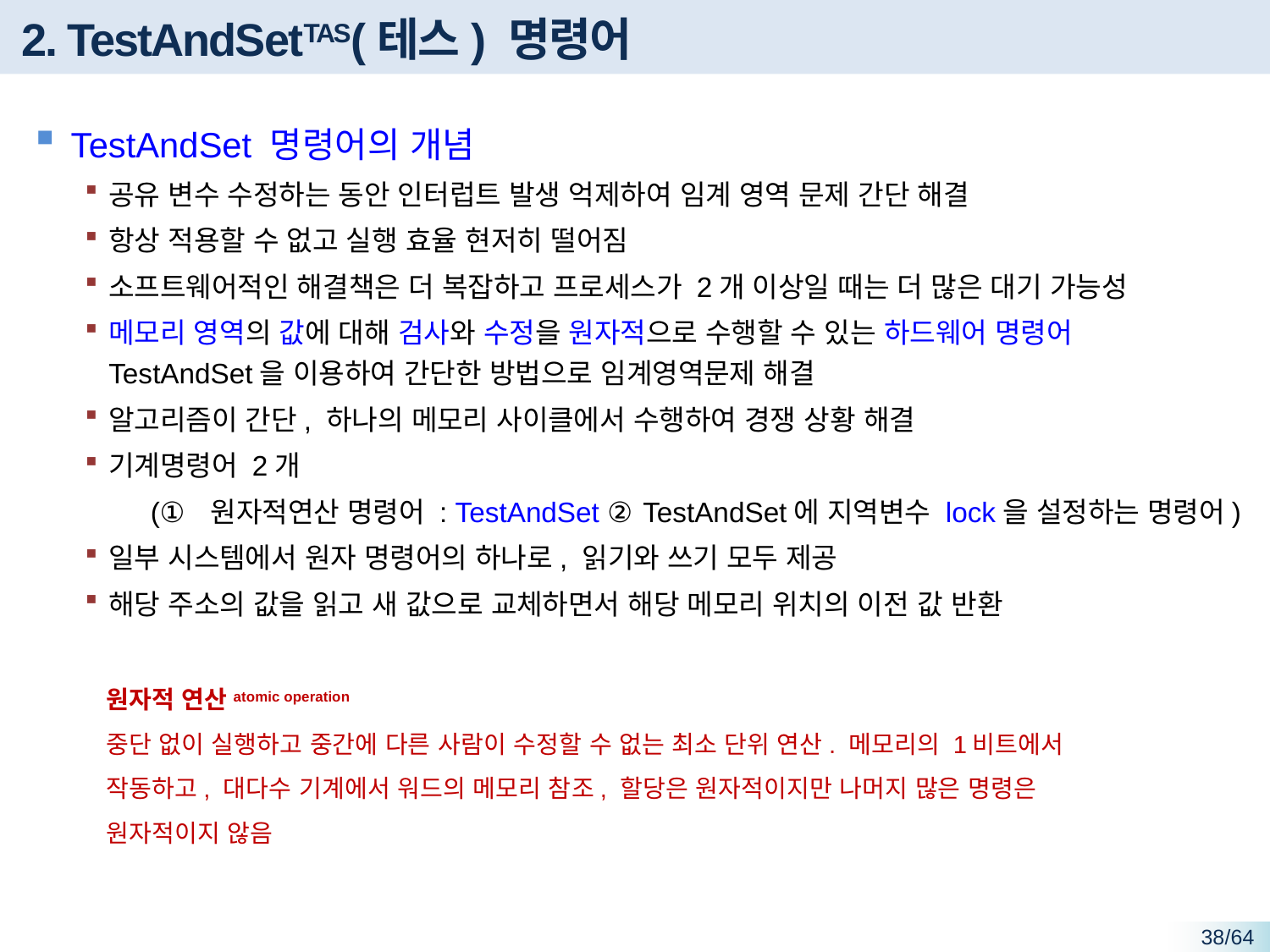

# 2. TestAndSetTAS(테스) 명령어
TestAndSet 명령어의 개념
공유 변수 수정하는 동안 인터럽트 발생 억제하여 임계 영역 문제 간단 해결
항상 적용할 수 없고 실행 효율 현저히 떨어짐
소프트웨어적인 해결책은 더 복잡하고 프로세스가 2개 이상일 때는 더 많은 대기 가능성
메모리 영역의 값에 대해 검사와 수정을 원자적으로 수행할 수 있는 하드웨어 명령어
TestAndSet을 이용하여 간단한 방법으로 임계영역문제 해결
알고리즘이 간단, 하나의 메모리 사이클에서 수행하여 경쟁 상황 해결
기계명령어 2개
  (①  원자적연산 명령어 : TestAndSet ② TestAndSet에 지역변수 lock을 설정하는 명령어)
일부 시스템에서 원자 명령어의 하나로, 읽기와 쓰기 모두 제공
해당 주소의 값을 읽고 새 값으로 교체하면서 해당 메모리 위치의 이전 값 반환

원자적 연산atomic operation
중단 없이 실행하고 중간에 다른 사람이 수정할 수 없는 최소 단위 연산. 메모리의 1비트에서 작동하고, 대다수 기계에서 워드의 메모리 참조, 할당은 원자적이지만 나머지 많은 명령은 원자적이지 않음